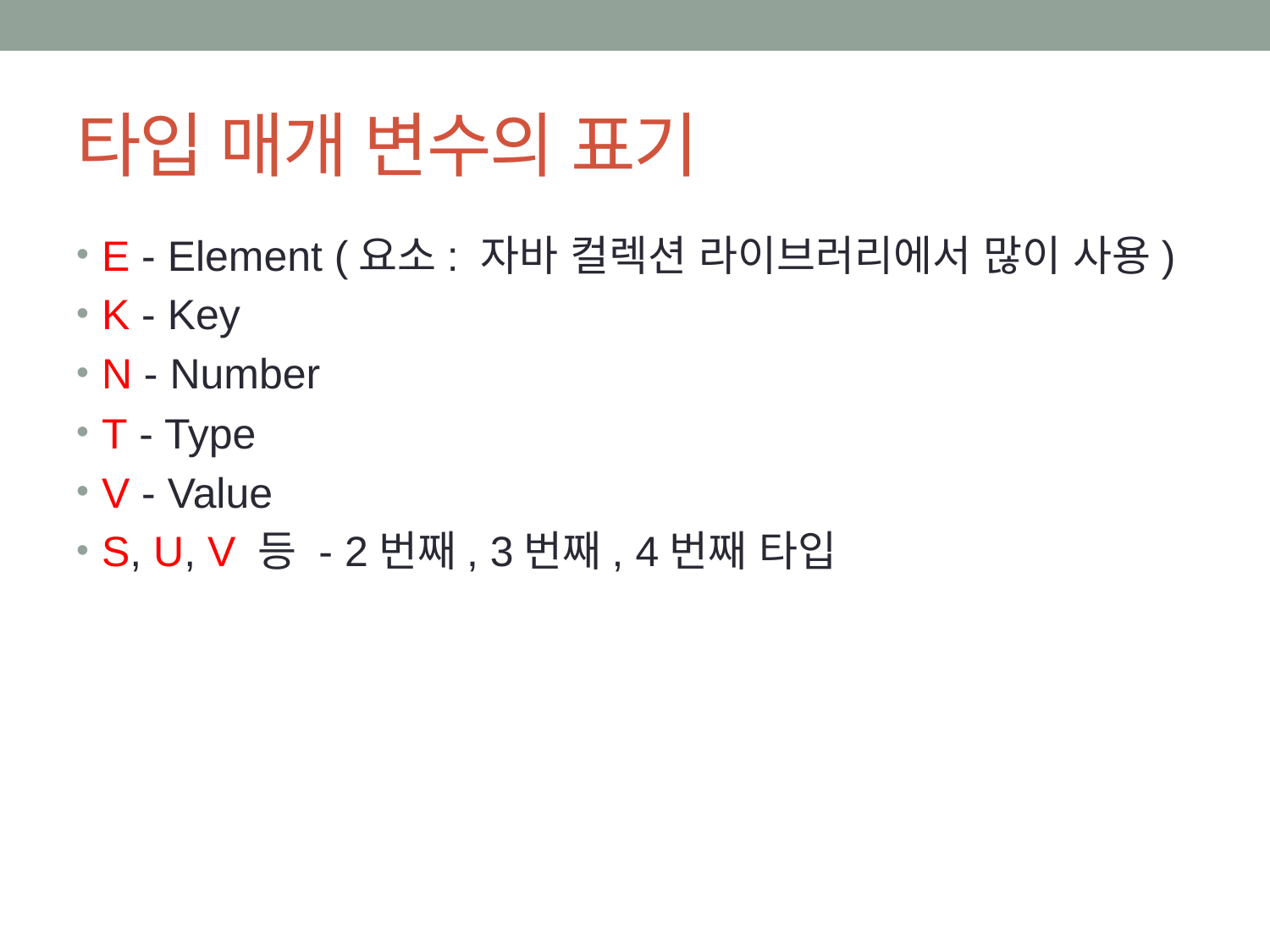

# 타입 매개 변수의 표기
E - Element (요소: 자바 컬렉션 라이브러리에서 많이 사용)
K - Key
N - Number
T - Type
V - Value
S, U, V 등 - 2번째, 3번째, 4번째 타입